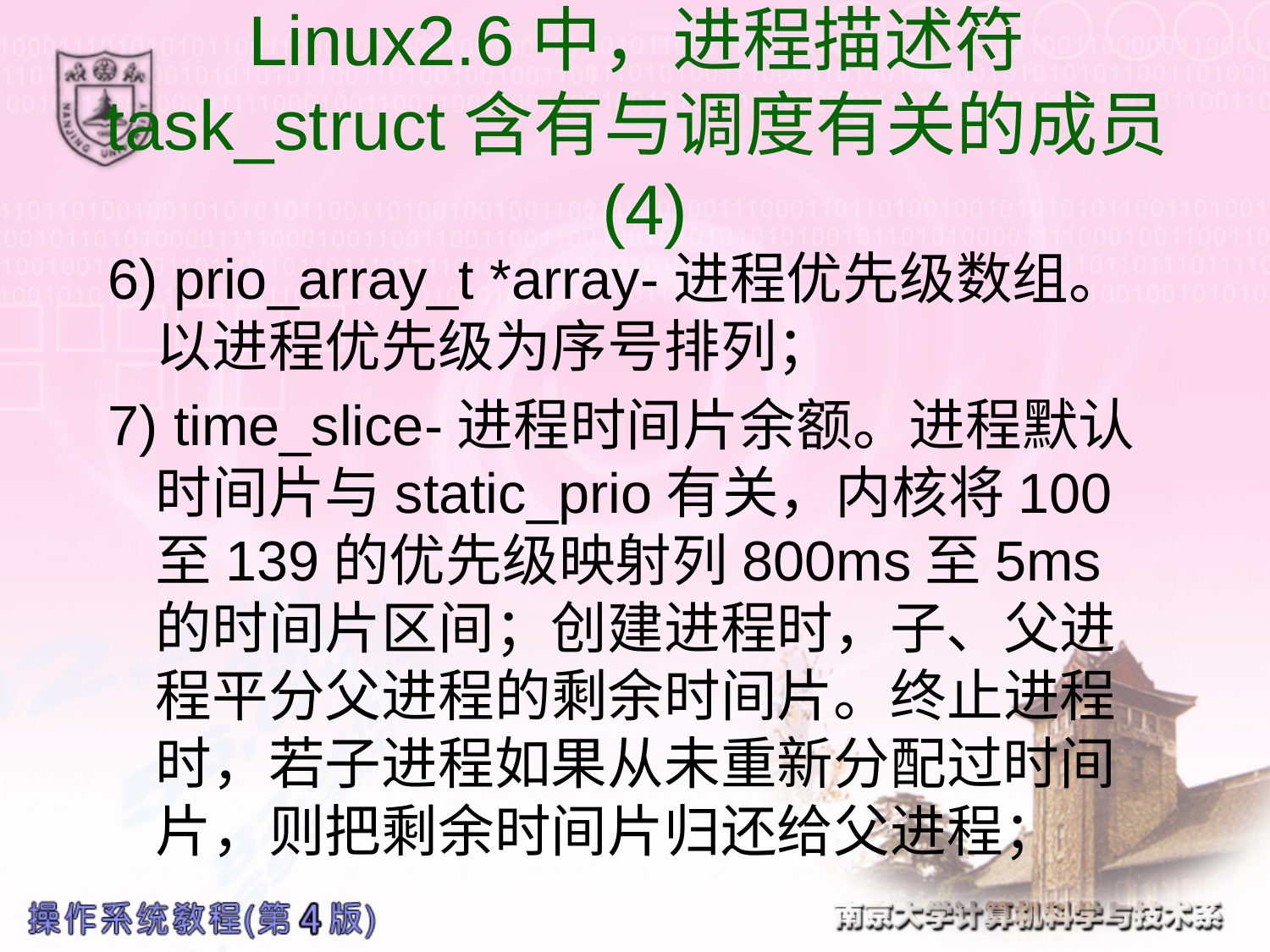

# Linux2.6中，进程描述符task_struct含有与调度有关的成员(4)
6) prio_array_t *array-进程优先级数组。以进程优先级为序号排列；
7) time_slice-进程时间片余额。进程默认时间片与static_prio有关，内核将100至139的优先级映射列800ms至5ms的时间片区间；创建进程时，子、父进程平分父进程的剩余时间片。终止进程时，若子进程如果从未重新分配过时间片，则把剩余时间片归还给父进程；